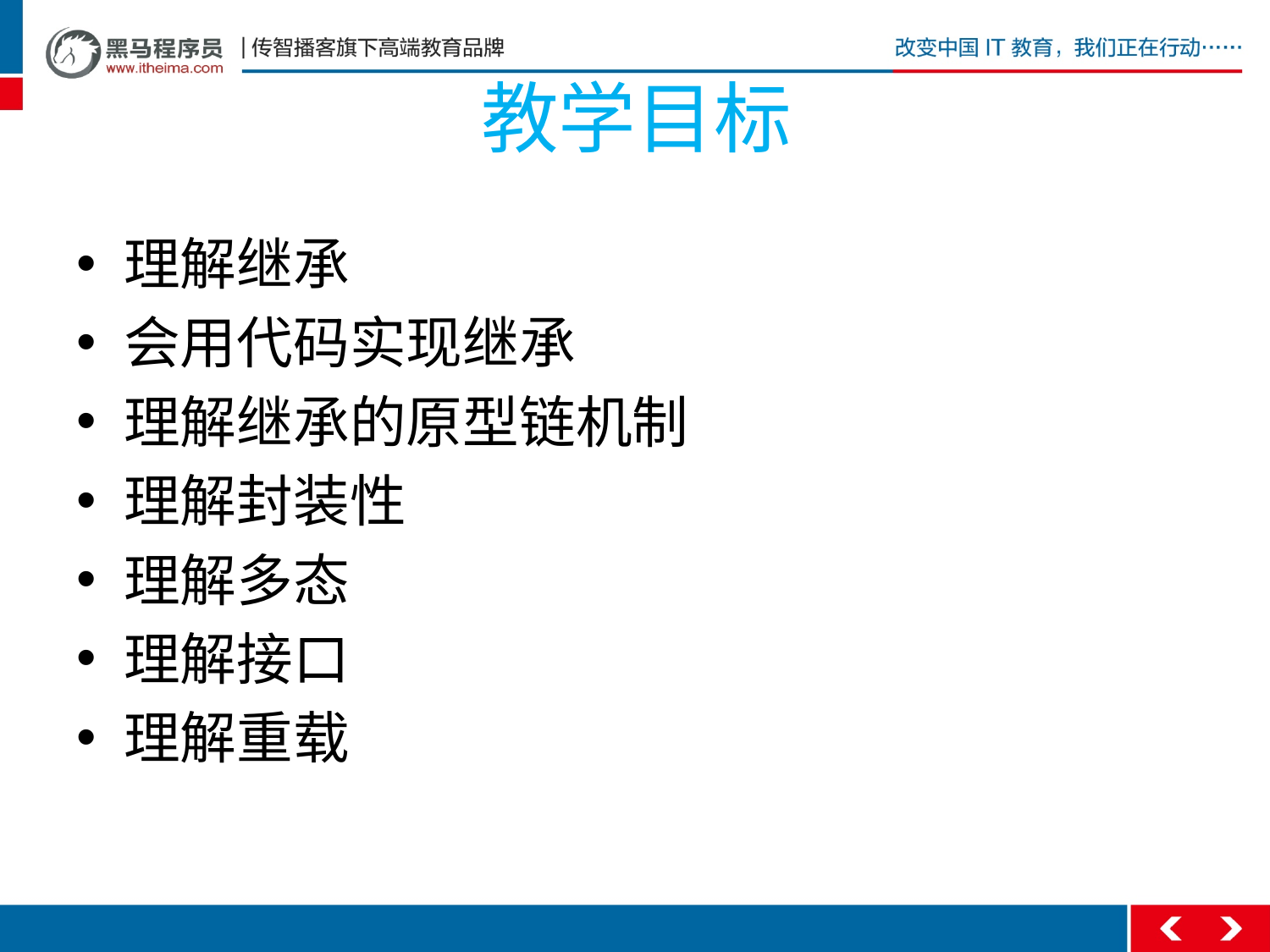

# 教学目标
理解继承
会用代码实现继承
理解继承的原型链机制
理解封装性
理解多态
理解接口
理解重载